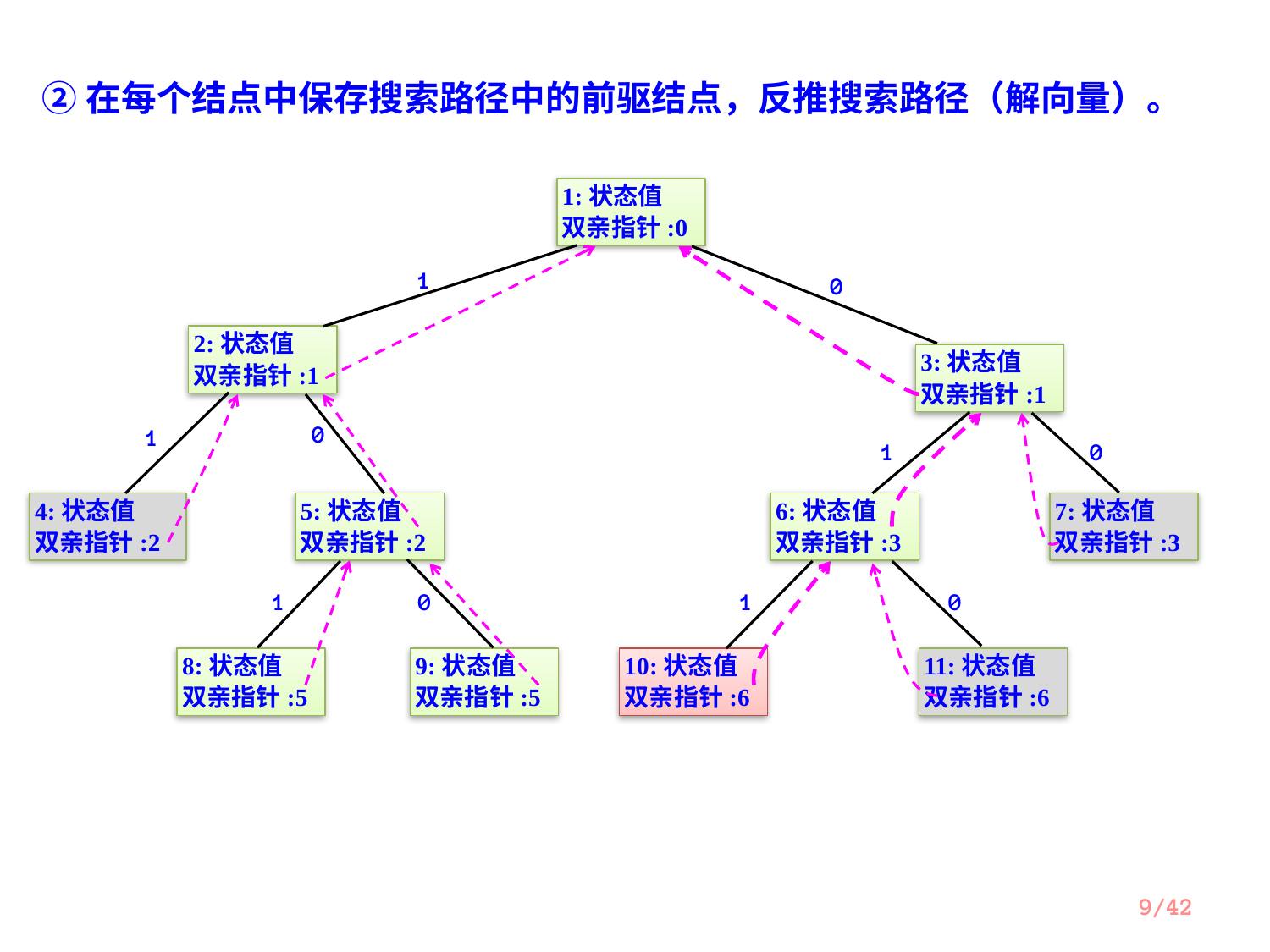

②在每个结点中保存搜索路径中的前驱结点，反推搜索路径（解向量）。
1:状态值
双亲指针:0

1
0
2:状态值
双亲指针:1
3:状态值
双亲指针:1

0
1
1
0
4:状态值
双亲指针:2

5:状态值
双亲指针:2

6:状态值
双亲指针:3

7:状态值
双亲指针:3

1
0
1
0
8:状态值
双亲指针:5

9:状态值
双亲指针:5

10:状态值
双亲指针:6

11:状态值
双亲指针:6

9/42